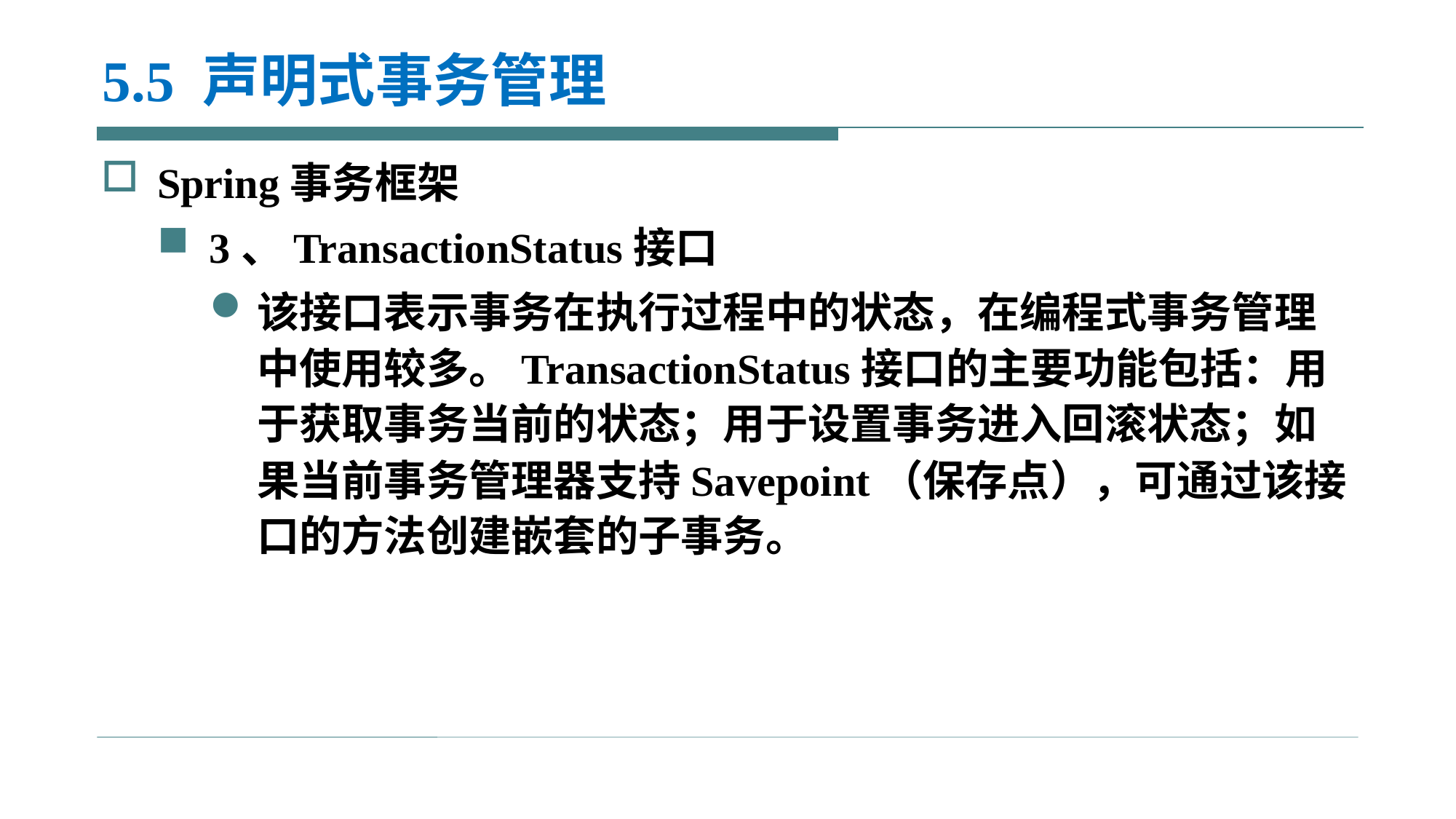

# 5.5 声明式事务管理
Spring事务框架
3、TransactionStatus接口
该接口表示事务在执行过程中的状态，在编程式事务管理中使用较多。TransactionStatus接口的主要功能包括：用于获取事务当前的状态；用于设置事务进入回滚状态；如果当前事务管理器支持Savepoint（保存点），可通过该接口的方法创建嵌套的子事务。
31